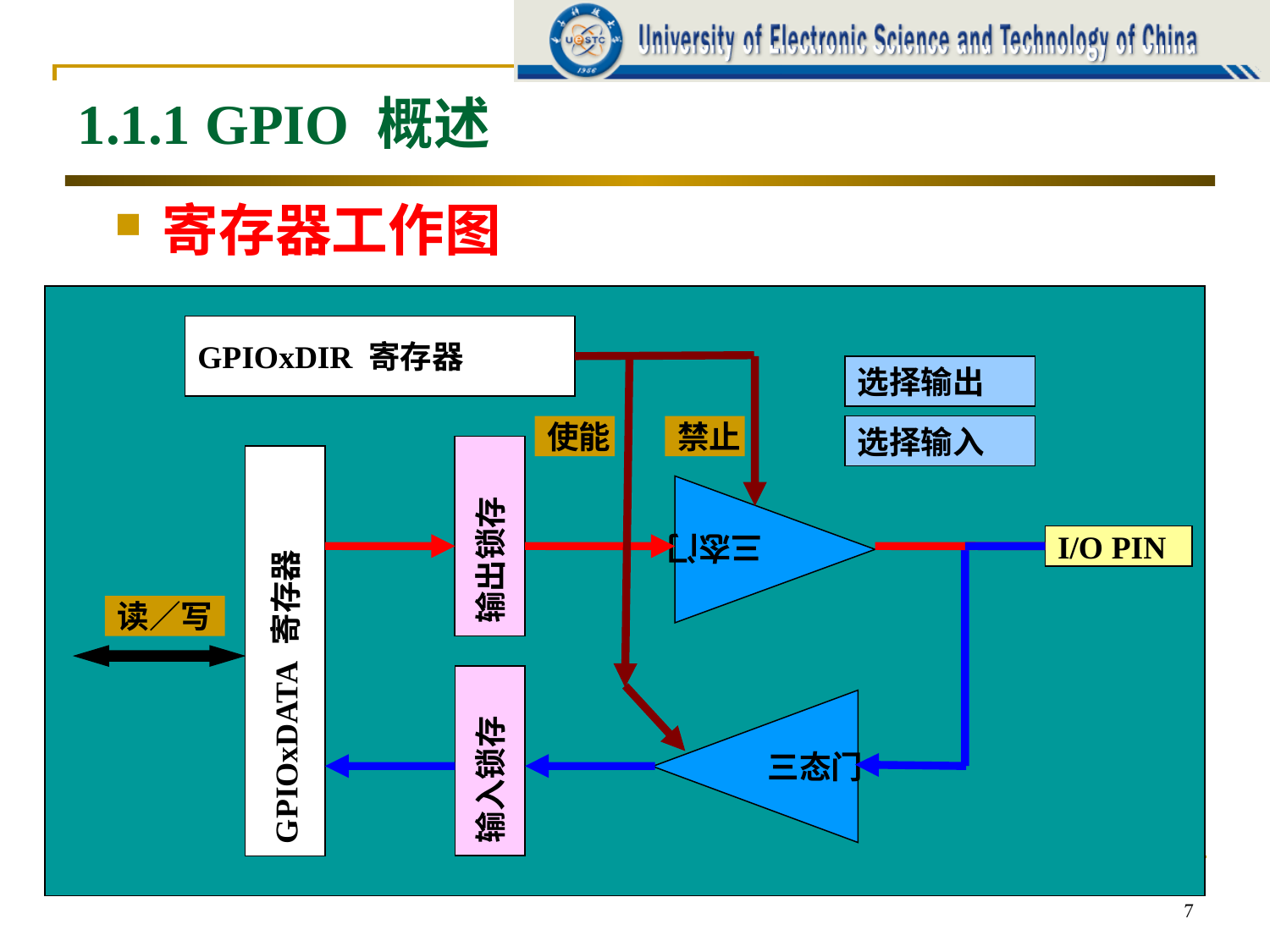

1.1.1 GPIO 概述
# 寄存器工作图

GPIOxDIR 寄存器

选择输出
使能
禁止
选择输入
三态门
输出锁存
I/O PIN

读／写
GPIOxDATA 寄存器

三态门

输入锁存

7